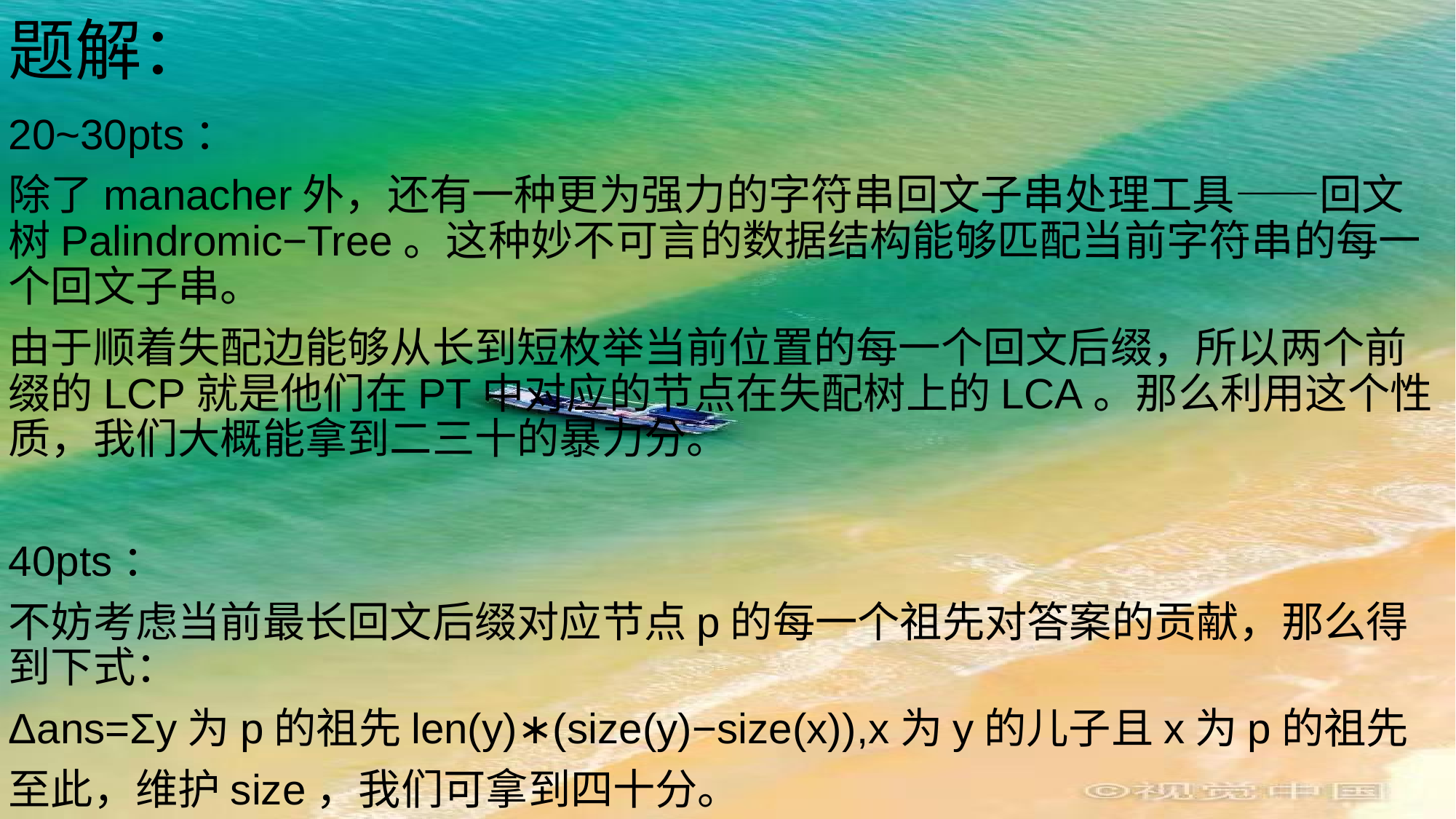

# 题解：
20~30pts：
除了manacher外，还有一种更为强力的字符串回文子串处理工具——回文树Palindromic−Tree。这种妙不可言的数据结构能够匹配当前字符串的每一个回文子串。
由于顺着失配边能够从长到短枚举当前位置的每一个回文后缀，所以两个前缀的LCP就是他们在PT中对应的节点在失配树上的LCA。那么利用这个性质，我们大概能拿到二三十的暴力分。

40pts：
不妨考虑当前最长回文后缀对应节点p的每一个祖先对答案的贡献，那么得到下式：
Δans=Σy为p的祖先len(y)∗(size(y)−size(x)),x为y的儿子且x为p的祖先
至此，维护size，我们可拿到四十分。